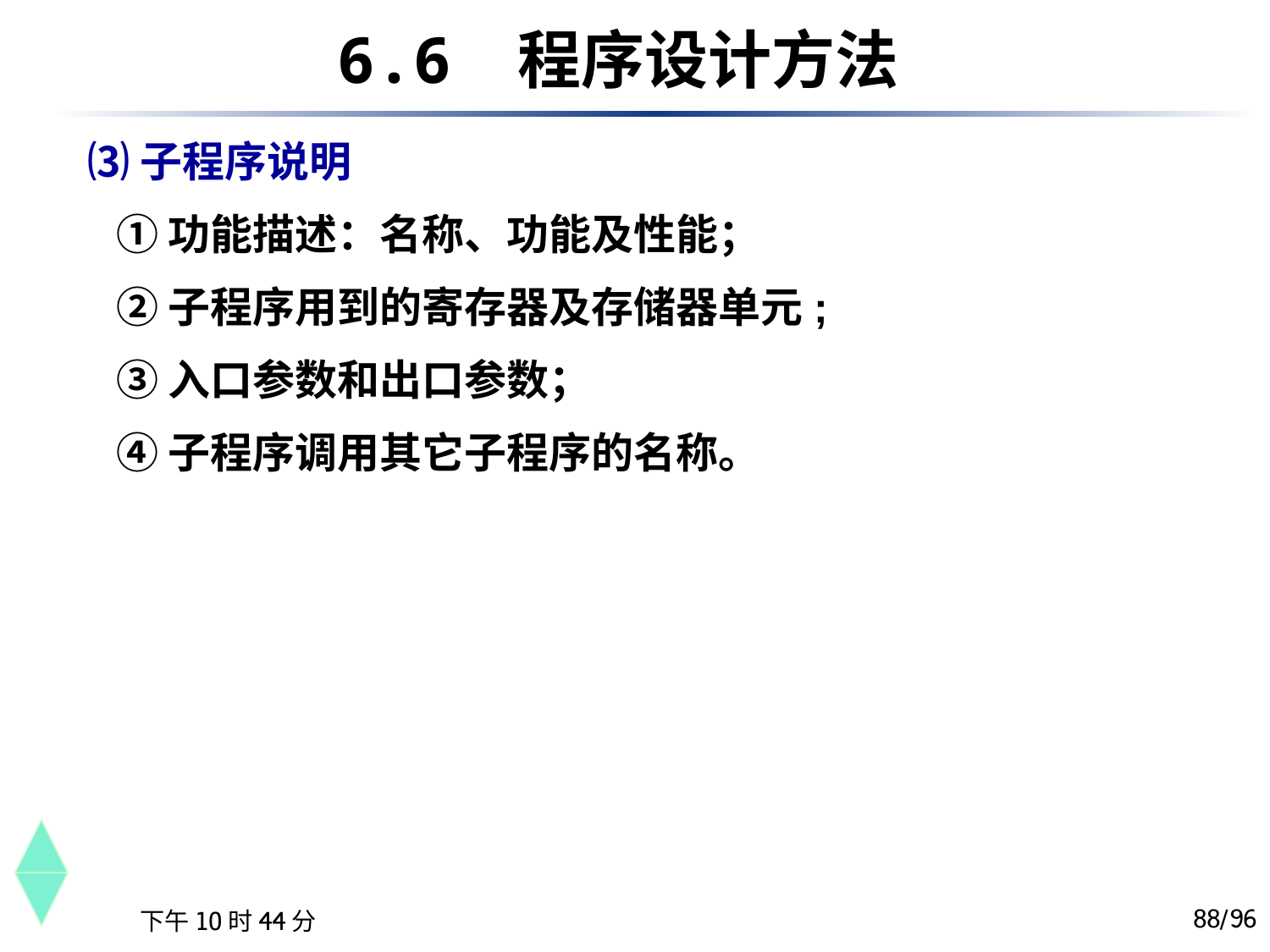

6.6	 程序设计方法
⑶子程序说明
   ①功能描述：名称、功能及性能；
   ②子程序用到的寄存器及存储器单元;
   ③入口参数和出口参数；
   ④子程序调用其它子程序的名称。
88/96
下午10时44分